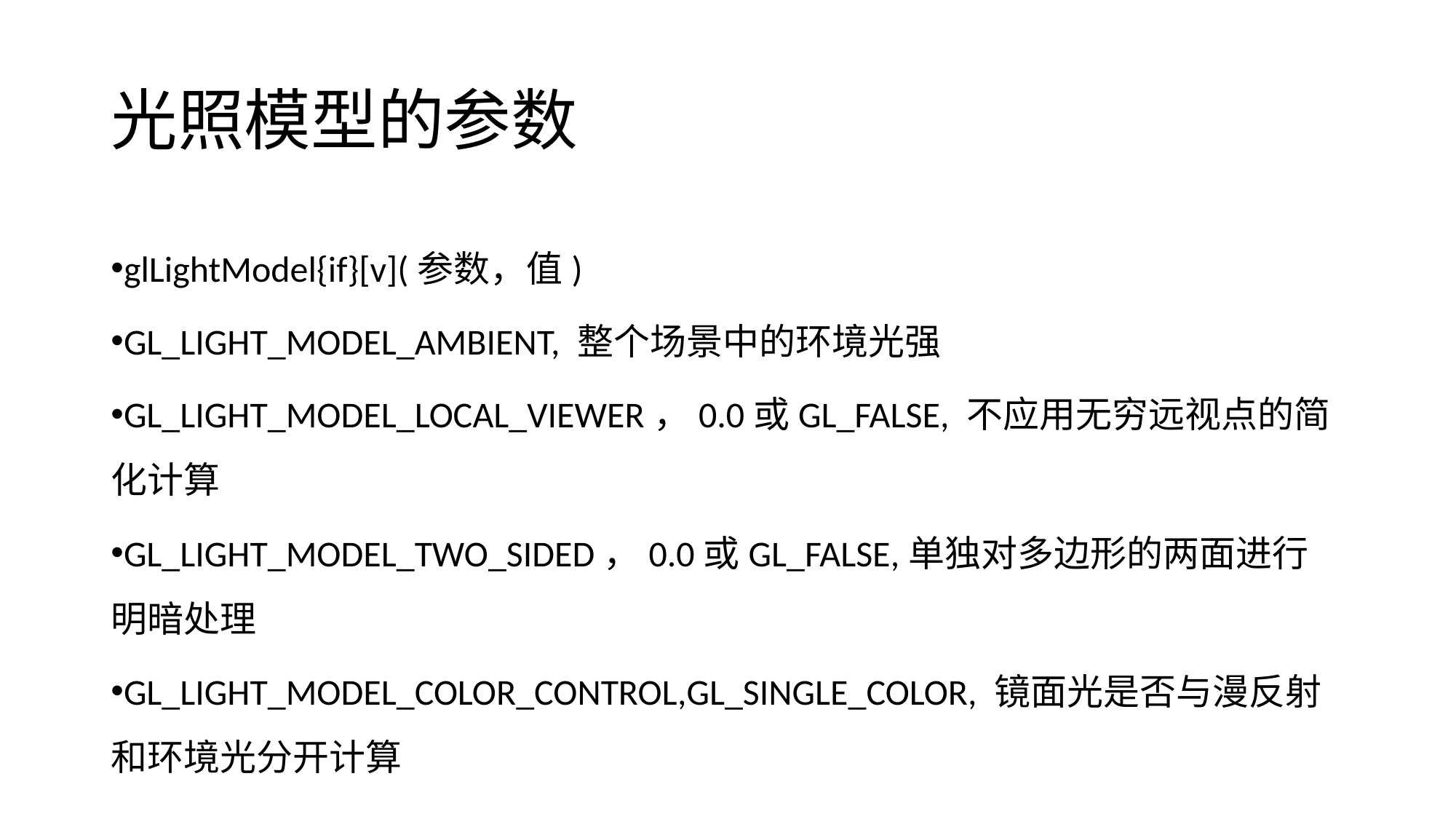

# 光照模型的参数
glLightModel{if}[v](参数，值)
GL_LIGHT_MODEL_AMBIENT, 整个场景中的环境光强
GL_LIGHT_MODEL_LOCAL_VIEWER，0.0或GL_FALSE, 不应用无穷远视点的简化计算
GL_LIGHT_MODEL_TWO_SIDED，0.0或GL_FALSE,单独对多边形的两面进行明暗处理
GL_LIGHT_MODEL_COLOR_CONTROL,GL_SINGLE_COLOR, 镜面光是否与漫反射和环境光分开计算